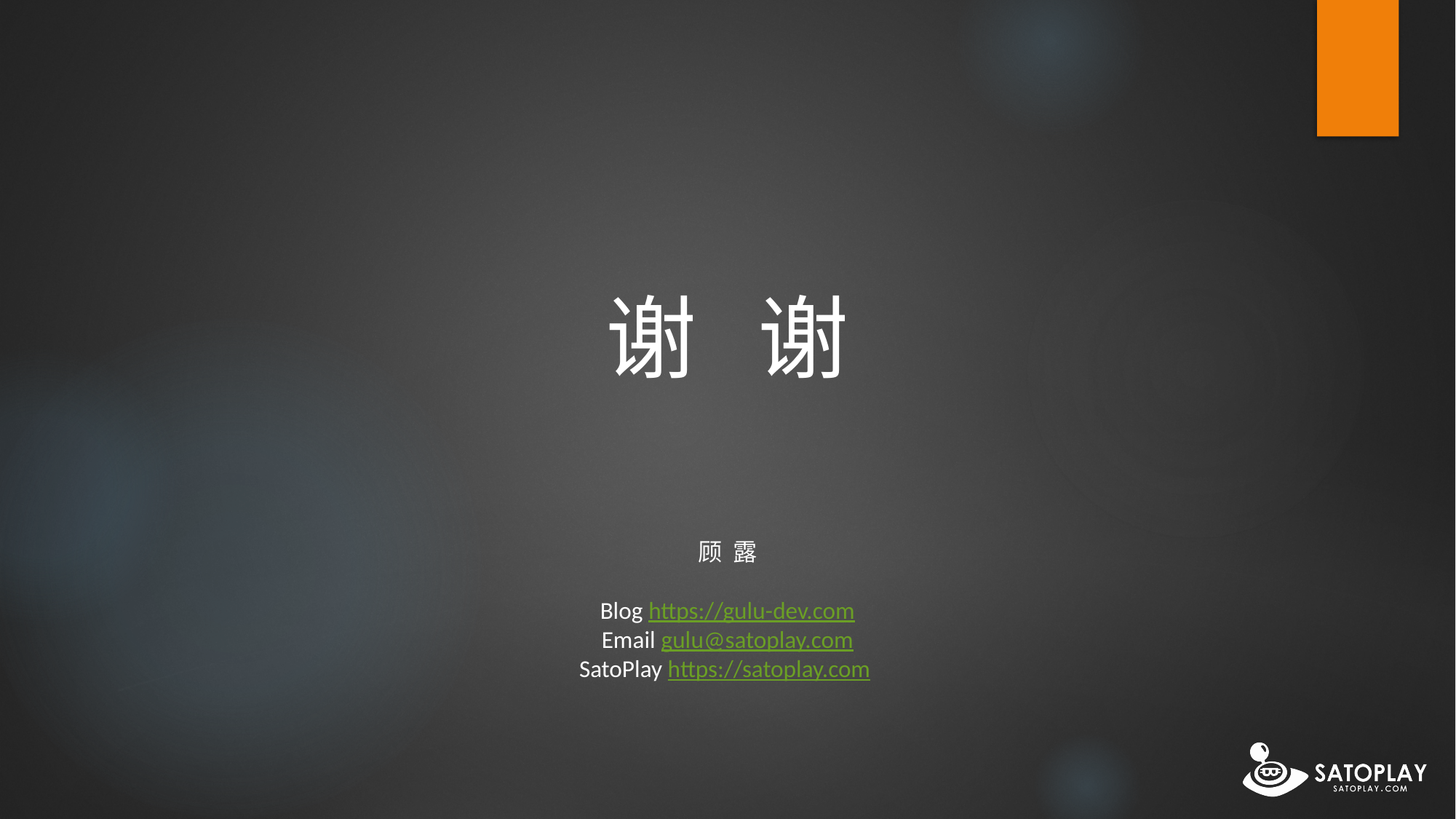

谢   谢
顾  露

Blog https://gulu-dev.com
Email gulu@satoplay.com
SatoPlay https://satoplay.com